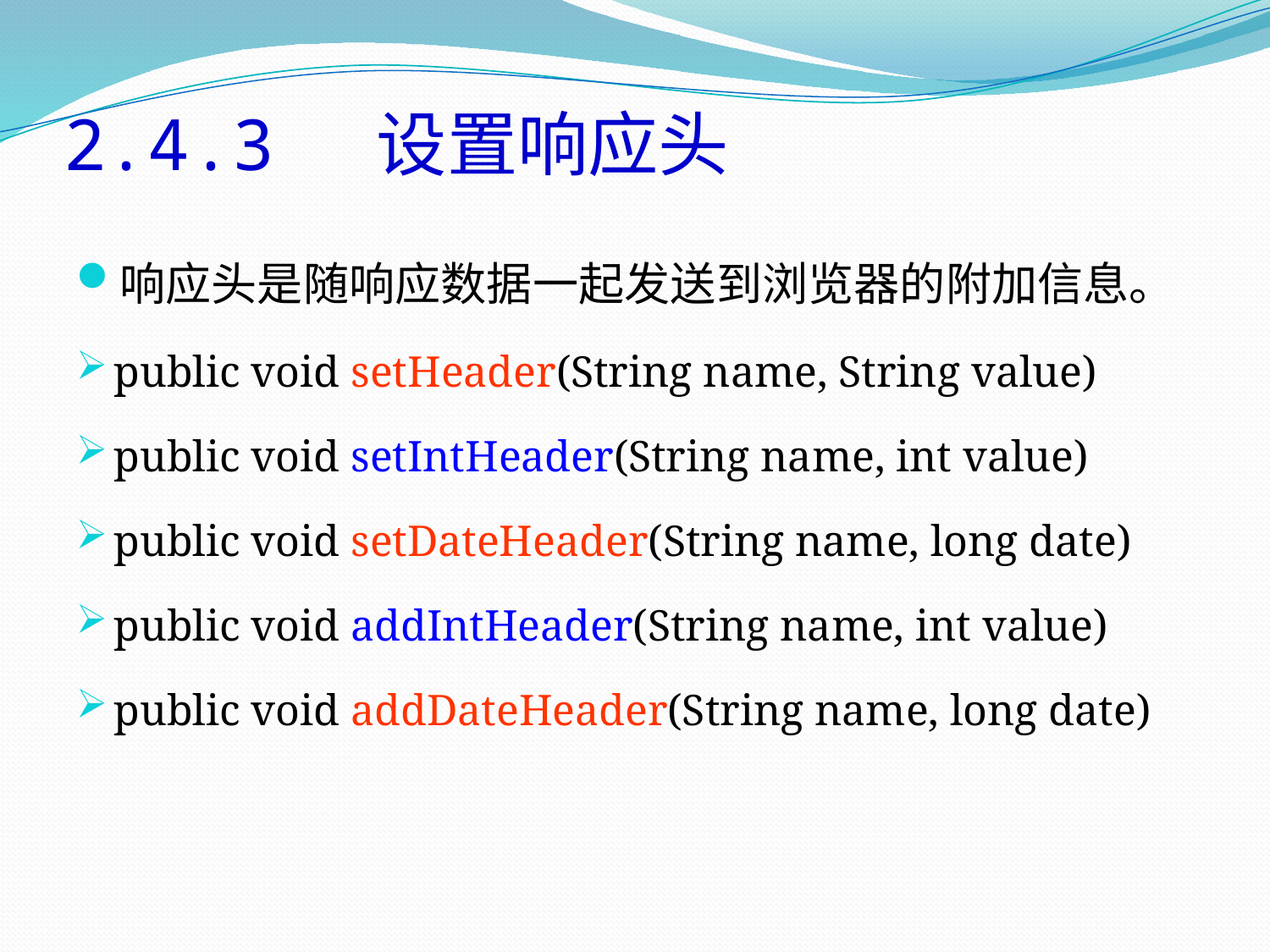

# 2.4.3  设置响应头
响应头是随响应数据一起发送到浏览器的附加信息。
public void setHeader(String name, String value)
public void setIntHeader(String name, int value)
public void setDateHeader(String name, long date)
public void addIntHeader(String name, int value)
public void addDateHeader(String name, long date)